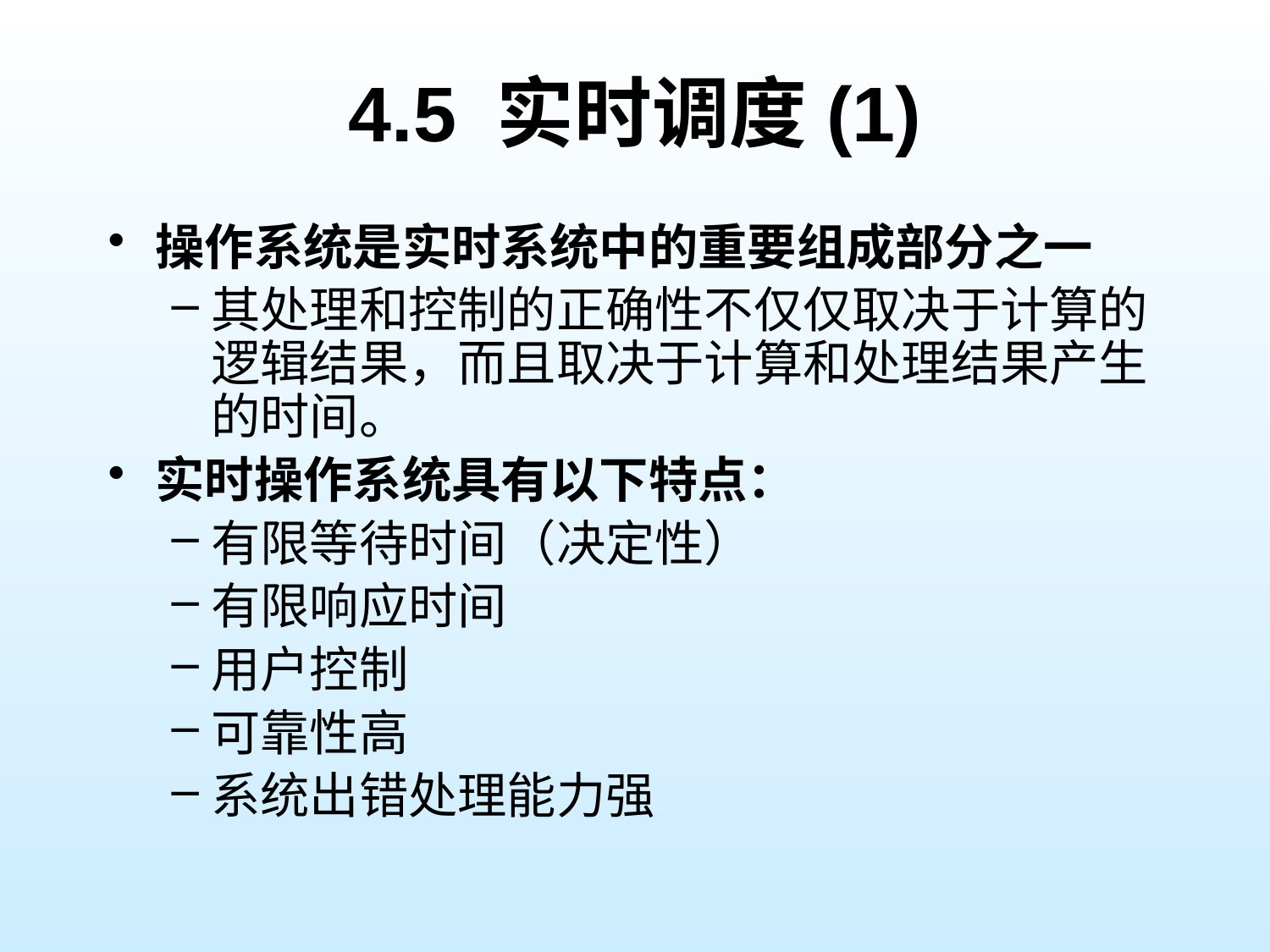

# 4.5 实时调度(1)
操作系统是实时系统中的重要组成部分之一
其处理和控制的正确性不仅仅取决于计算的逻辑结果，而且取决于计算和处理结果产生的时间。
实时操作系统具有以下特点：
有限等待时间（决定性）
有限响应时间
用户控制
可靠性高
系统出错处理能力强